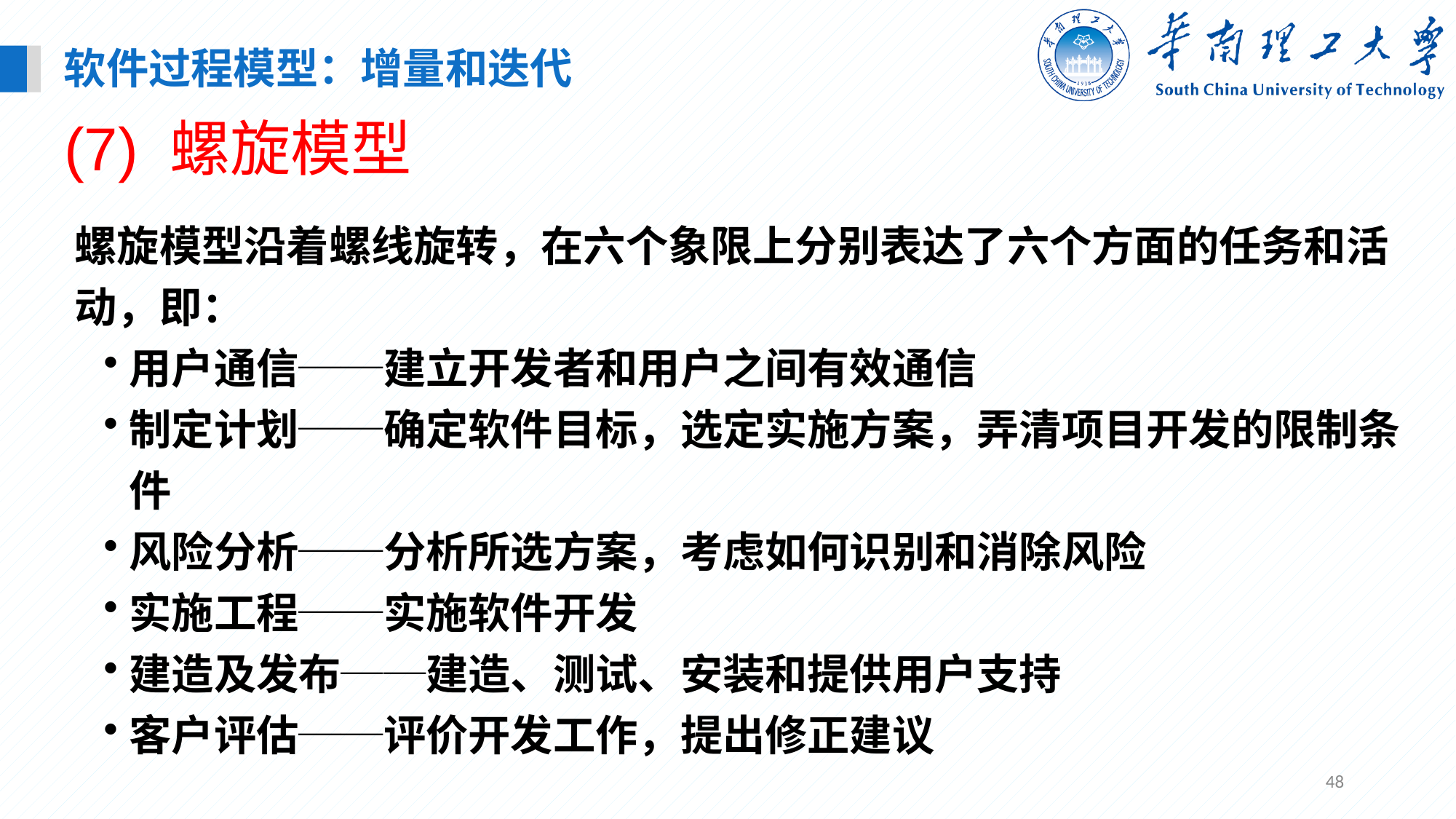

软件过程模型：增量和迭代
(7) 螺旋模型
螺旋模型沿着螺线旋转，在六个象限上分别表达了六个方面的任务和活动，即：
用户通信──建立开发者和用户之间有效通信
制定计划──确定软件目标，选定实施方案，弄清项目开发的限制条件
风险分析──分析所选方案，考虑如何识别和消除风险
实施工程──实施软件开发
建造及发布──建造、测试、安装和提供用户支持
客户评估──评价开发工作，提出修正建议
48